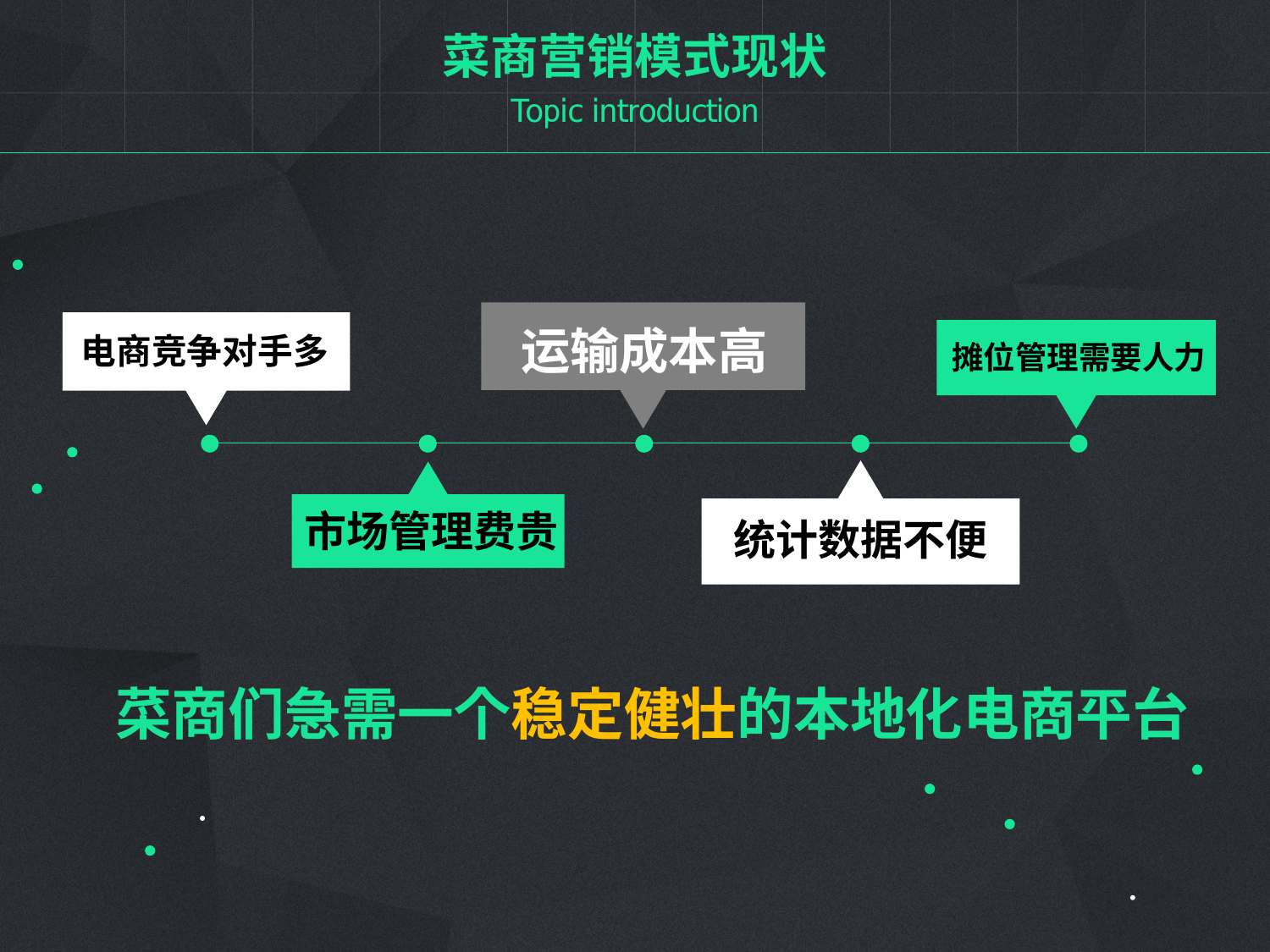

菜商营销模式现状
Topic introduction

运输成本高
电商竞争对手多
摊位管理需要人力

市场管理费贵
统计数据不便
菜商们急需一个稳定健壮的本地化电商平台